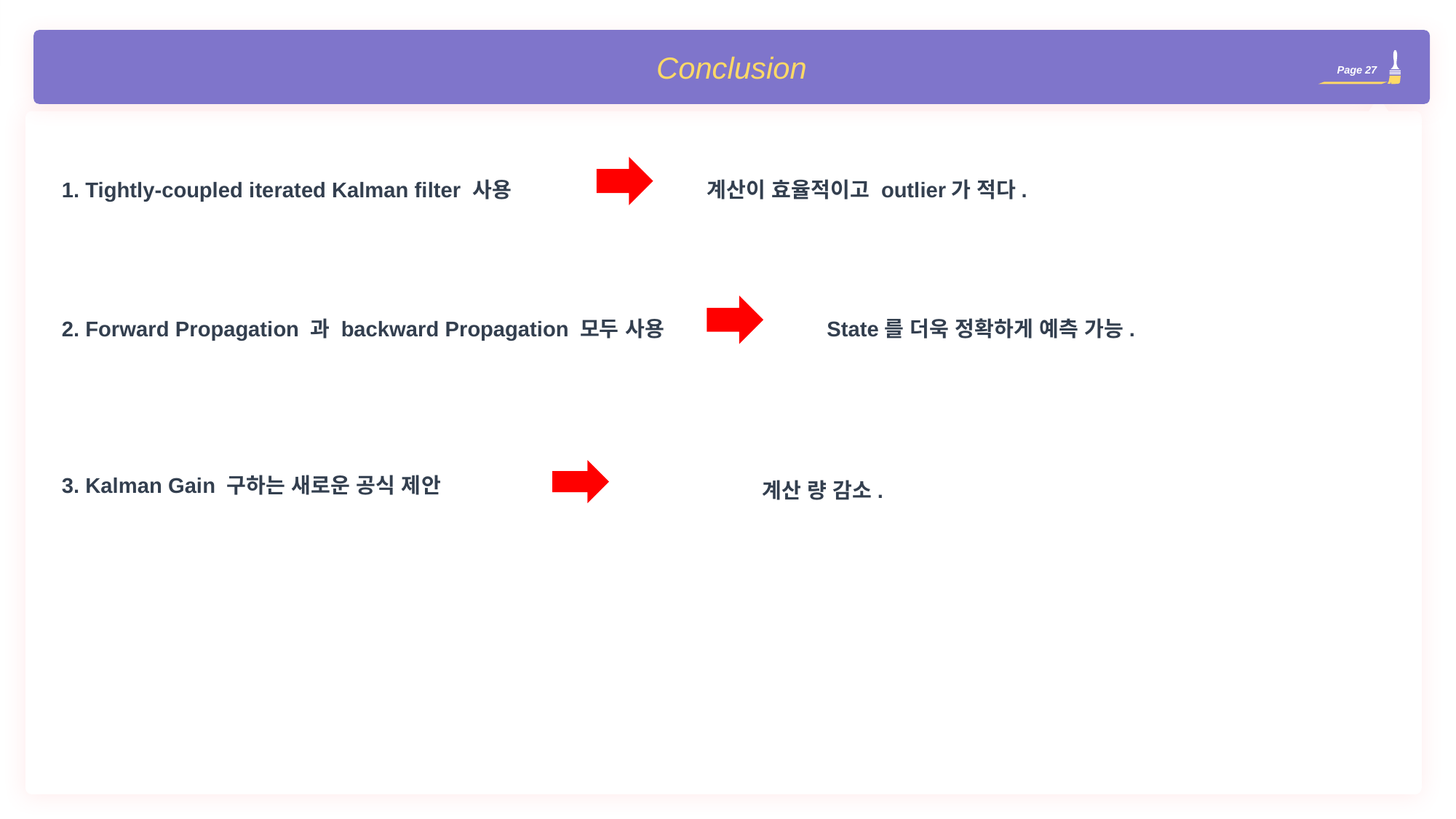

Conclusion

Page 27

1. Tightly-coupled iterated Kalman filter 사용

계산이 효율적이고 outlier가 적다.
2. Forward Propagation 과 backward Propagation 모두 사용

State를 더욱 정확하게 예측 가능.
3. Kalman Gain 구하는 새로운 공식 제안
계산 량 감소.